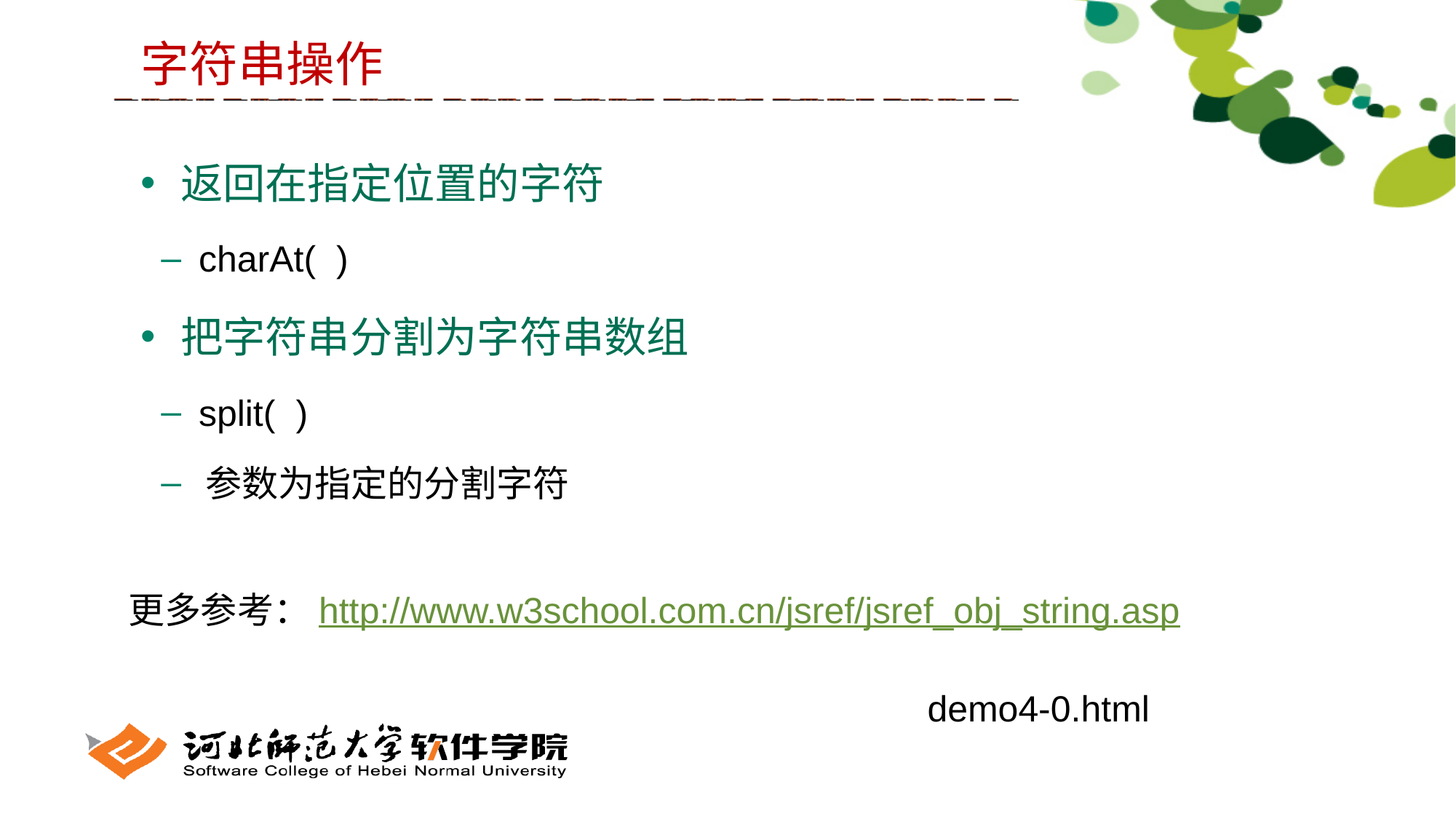

字符串操作
 返回在指定位置的字符
 charAt(  )
 把字符串分割为字符串数组
 split(  )
 参数为指定的分割字符
更多参考：http://www.w3school.com.cn/jsref/jsref_obj_string.asp

demo4-0.html